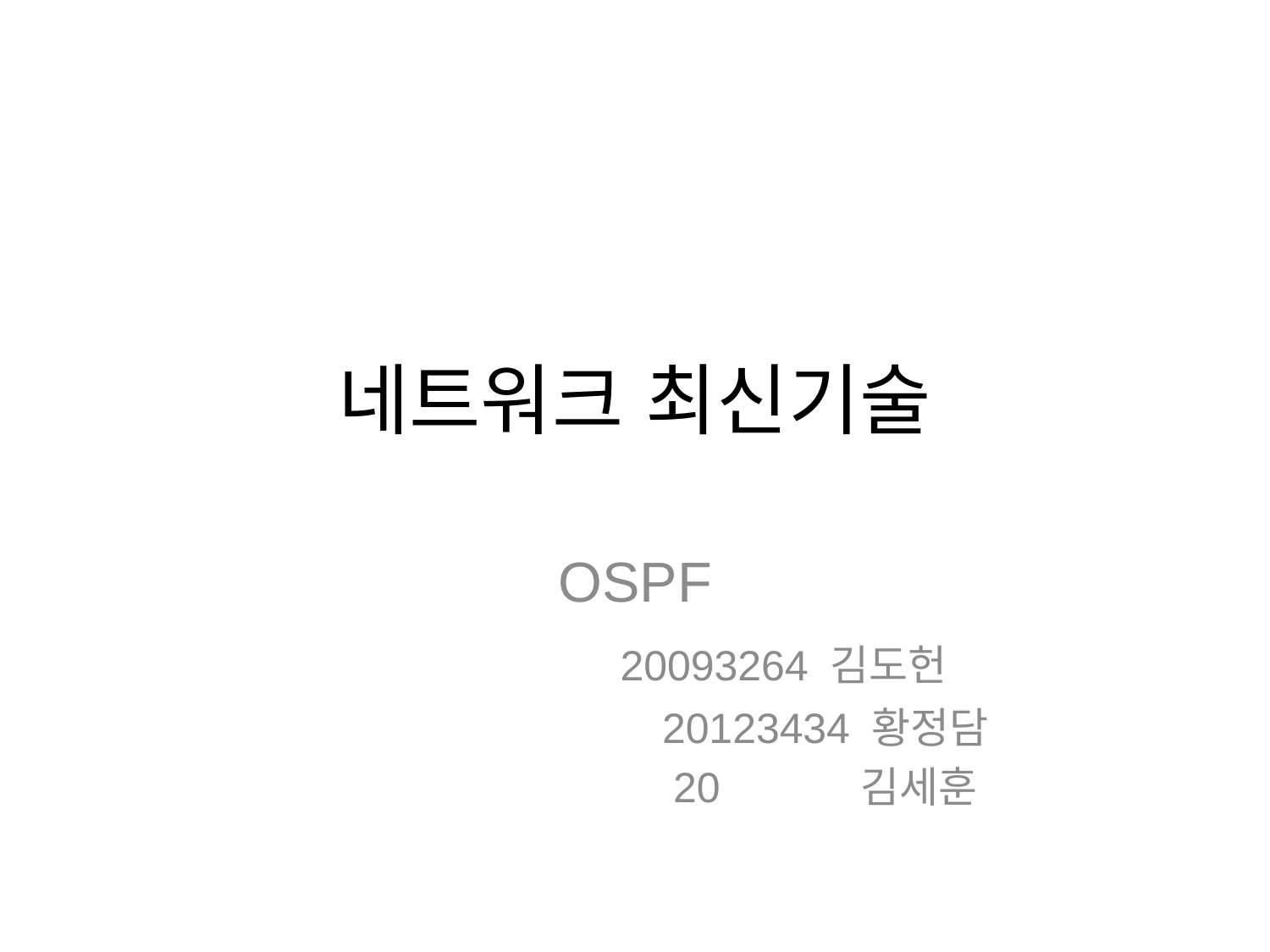

# 네트워크 최신기술
OSPF
                   20093264 김도헌
			20123434 황정담
			20           김세훈